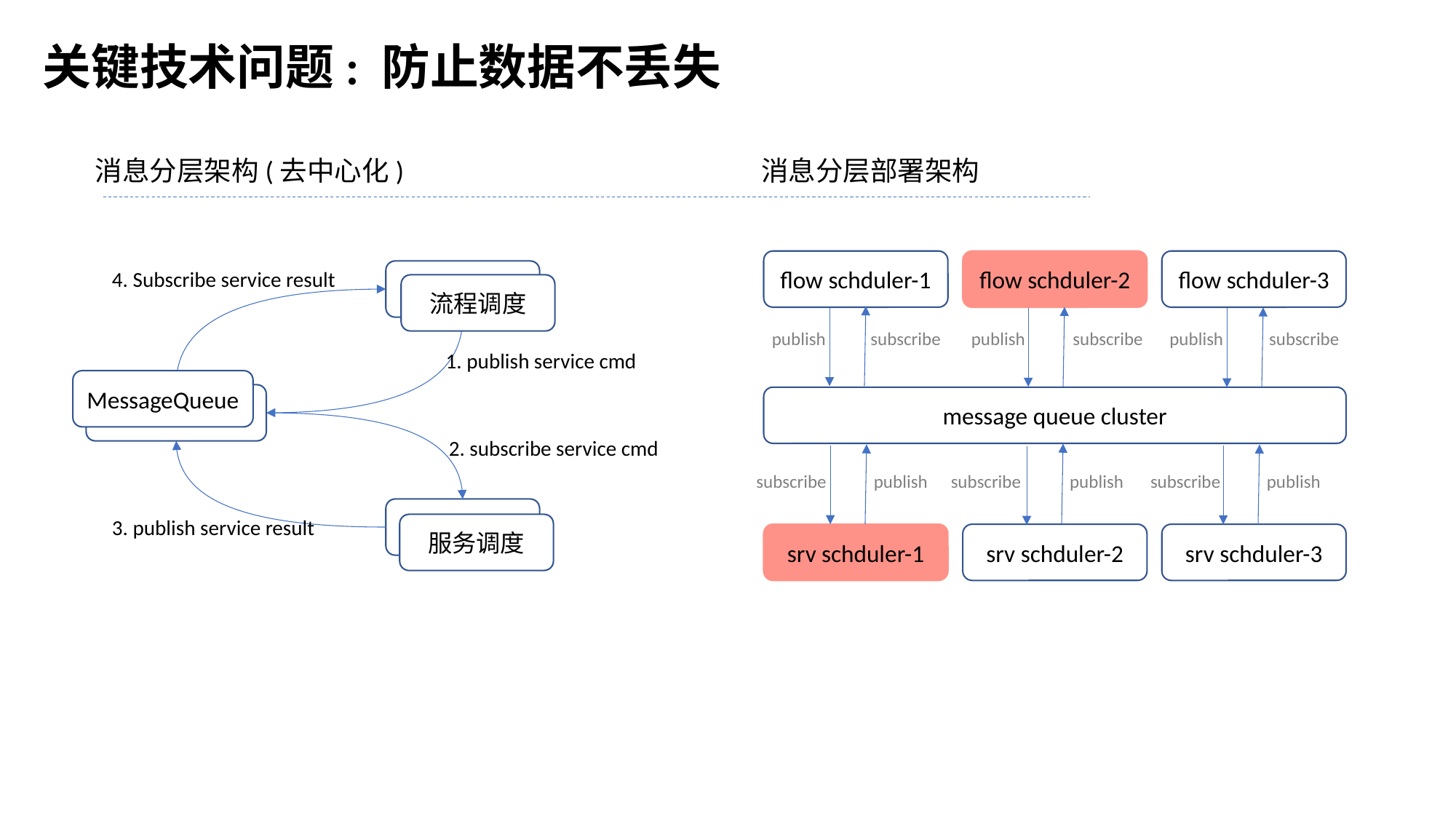

关键技术问题: 防止数据不丢失
消息分层架构(去中心化)
消息分层部署架构
flow schduler-1
flow schduler-2
flow schduler-3
4. Subscribe service result
流程调度
流程调度
publish
subscribe
publish
subscribe
publish
subscribe
1. publish service cmd
MessageQueue
MessageQueue
message queue cluster
2. subscribe service cmd
subscribe
publish
subscribe
publish
subscribe
publish
服务调度
3. publish service result
服务调度
srv schduler-1
srv schduler-2
srv schduler-3